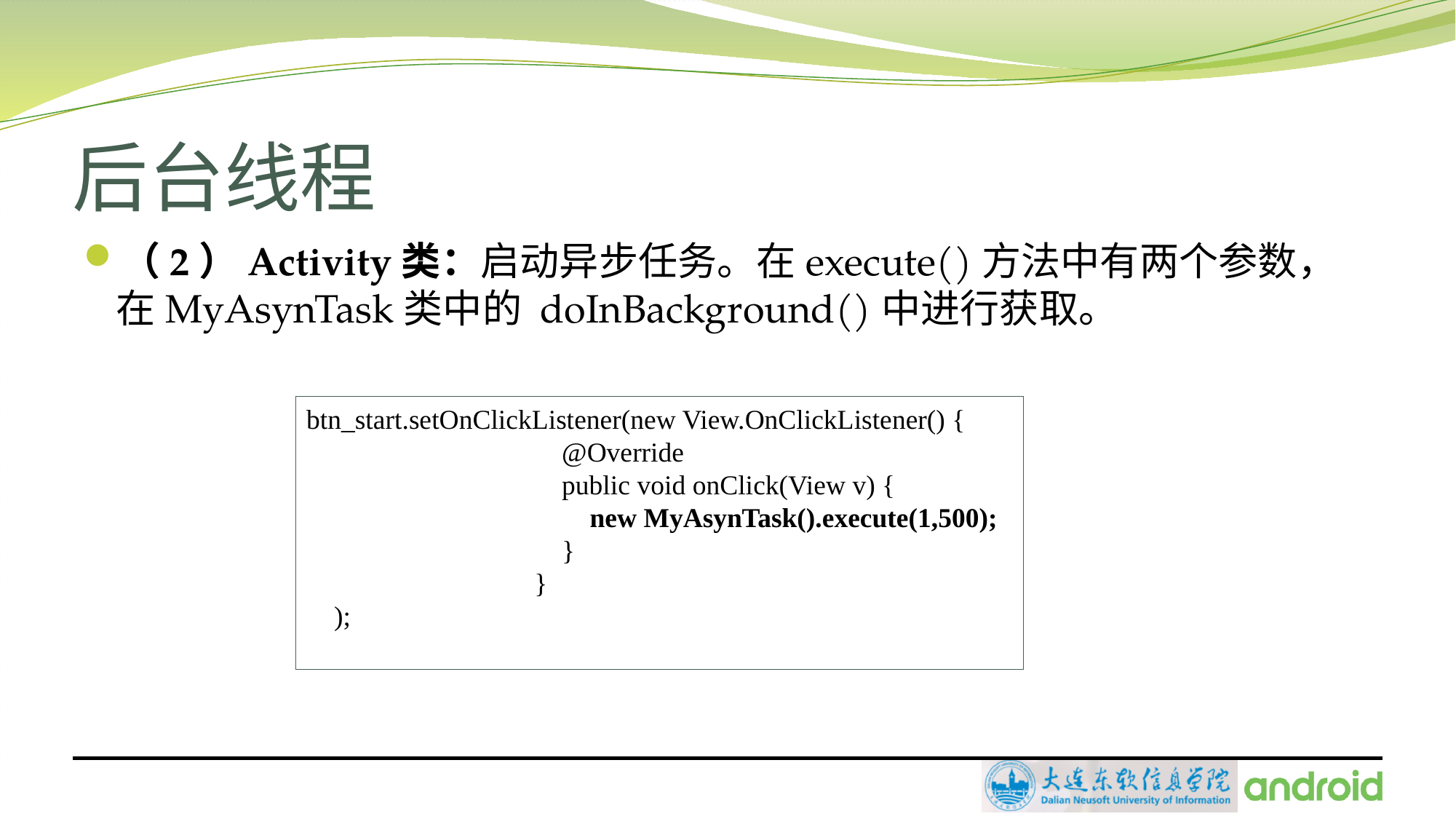

# 后台线程
（2）Activity类：启动异步任务。在execute()方法中有两个参数，在MyAsynTask类中的 doInBackground()中进行获取。
btn_start.setOnClickListener(new View.OnClickListener() {
                                     @Override
                                     public void onClick(View v) {
                                         new MyAsynTask().execute(1,500);
                                     }
                                 }
    );